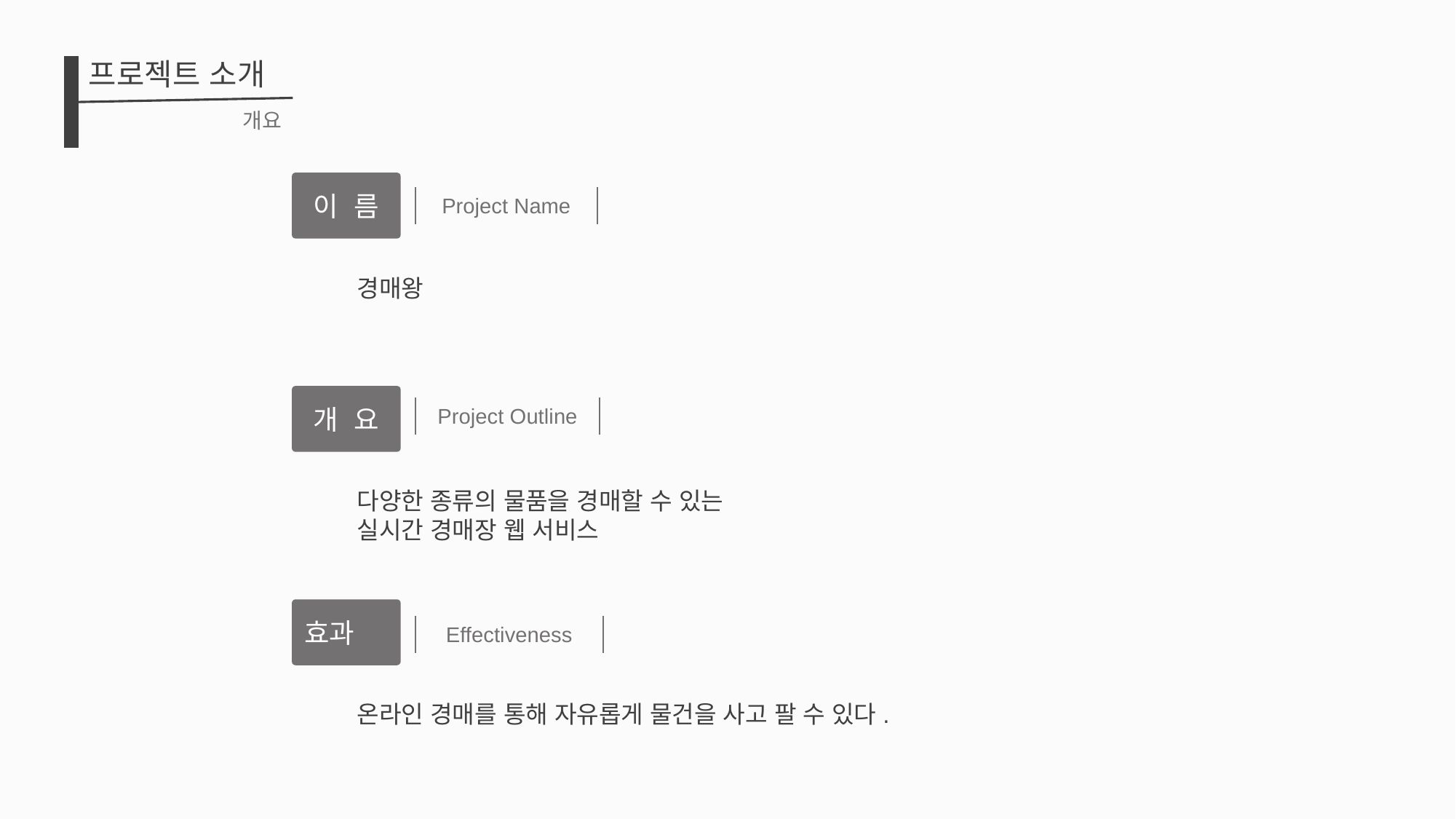

프로젝트 소개

개요
이  름
Project Name

경매왕
개  요
Project Outline

다양한 종류의 물품을 경매할 수 있는
실시간 경매장 웹 서비스
효과
Effectiveness

온라인 경매를 통해 자유롭게 물건을 사고 팔 수 있다.